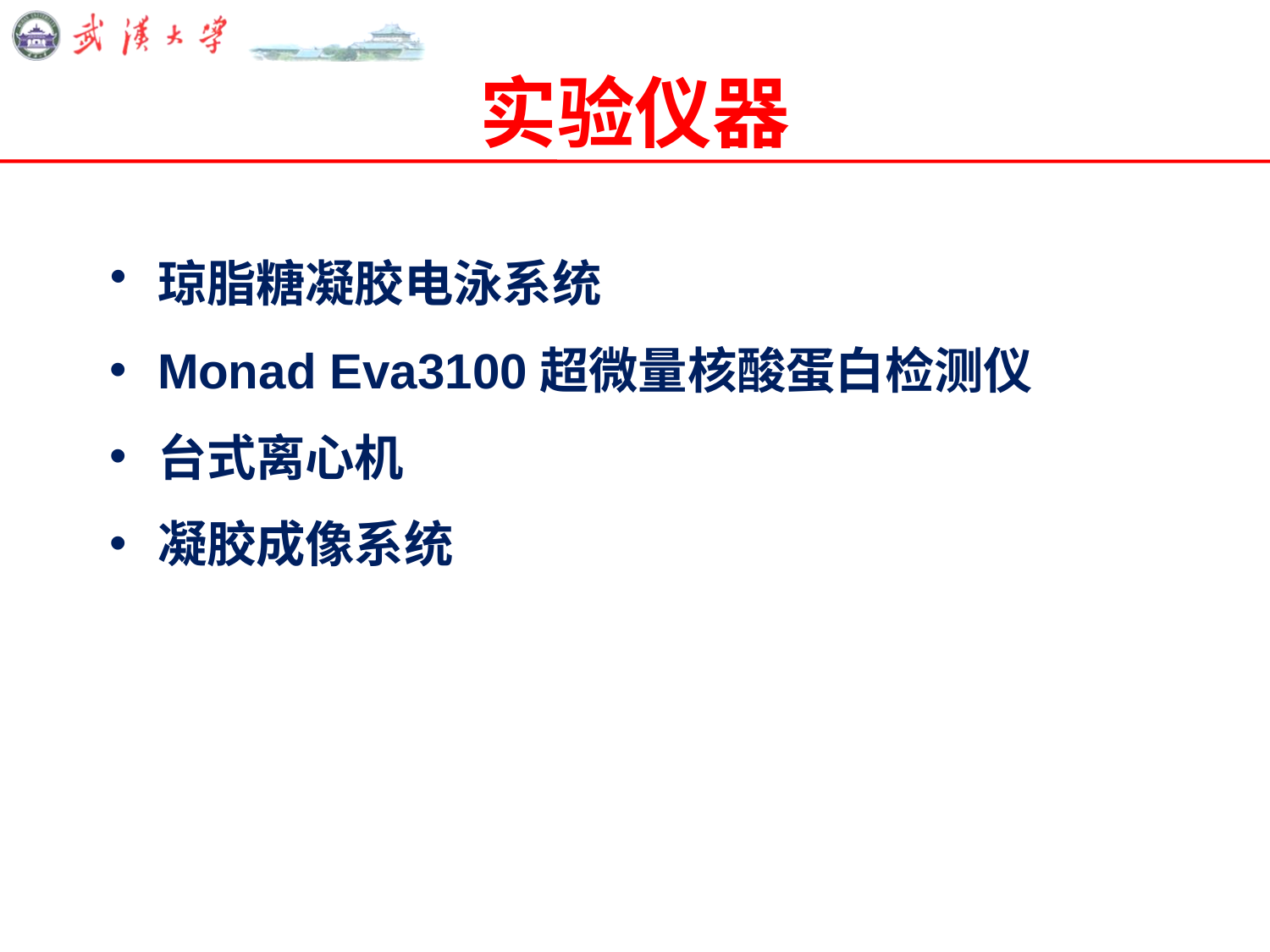

# 实验仪器

琼脂糖凝胶电泳系统
Monad Eva3100超微量核酸蛋白检测仪
台式离心机
凝胶成像系统